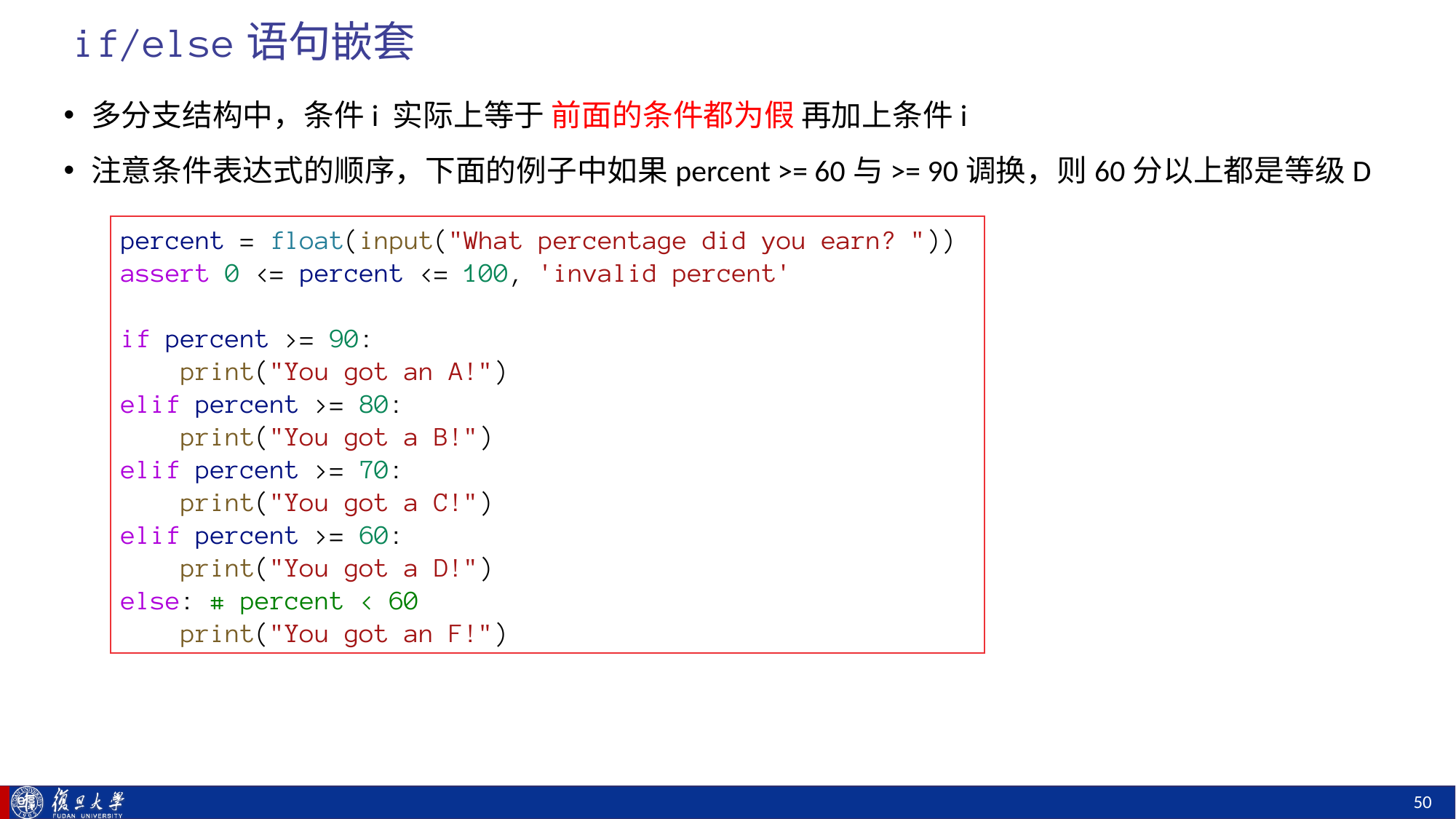

# if/else语句嵌套
多分支结构中，条件i 实际上等于 前面的条件都为假 再加上条件i
注意条件表达式的顺序，下面的例子中如果percent >= 60与>= 90调换，则60分以上都是等级D
percent = float(input("What percentage did you earn? "))
assert 0 <= percent <= 100, 'invalid percent'
if percent >= 90:
    print("You got an A!")
elif percent >= 80:
    print("You got a B!")
elif percent >= 70:
    print("You got a C!")
elif percent >= 60:
    print("You got a D!")
else: # percent < 60
    print("You got an F!")